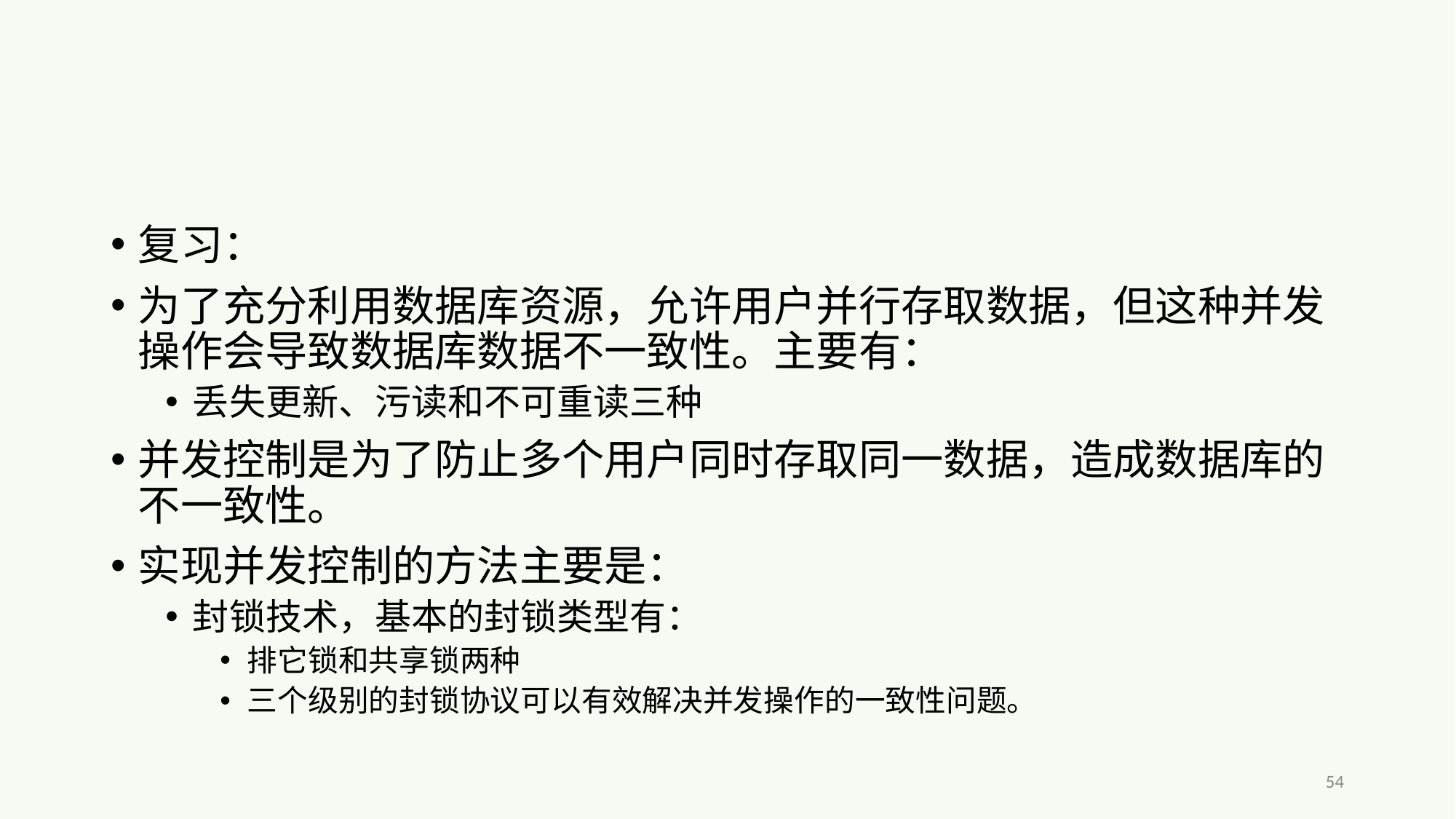

#
复习：
为了充分利用数据库资源，允许用户并行存取数据，但这种并发操作会导致数据库数据不一致性。主要有：
丢失更新、污读和不可重读三种
并发控制是为了防止多个用户同时存取同一数据，造成数据库的不一致性。
实现并发控制的方法主要是：
封锁技术，基本的封锁类型有：
排它锁和共享锁两种
三个级别的封锁协议可以有效解决并发操作的一致性问题。

54